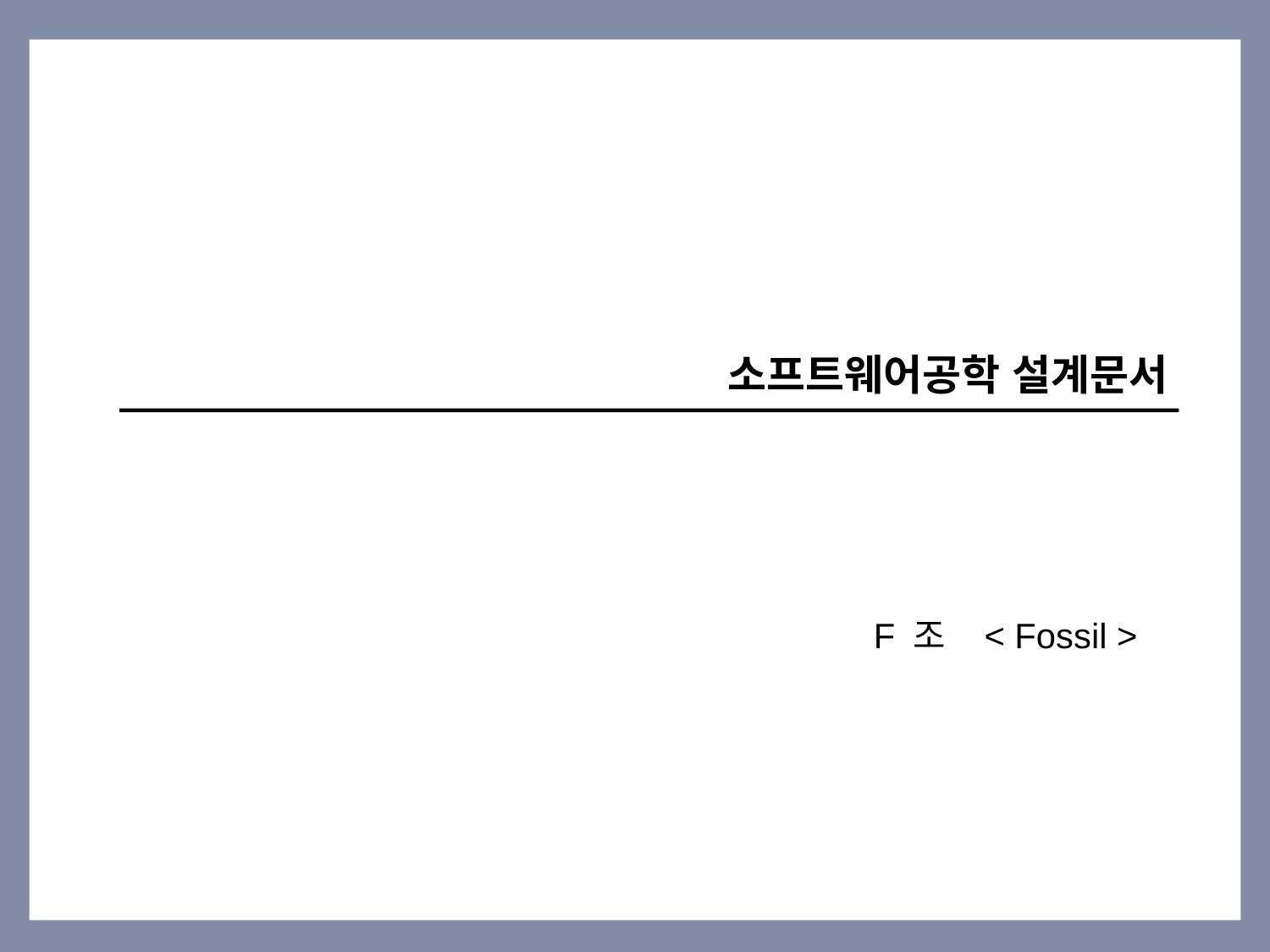

# 소프트웨어공학 설계문서
F 조   < Fossil >